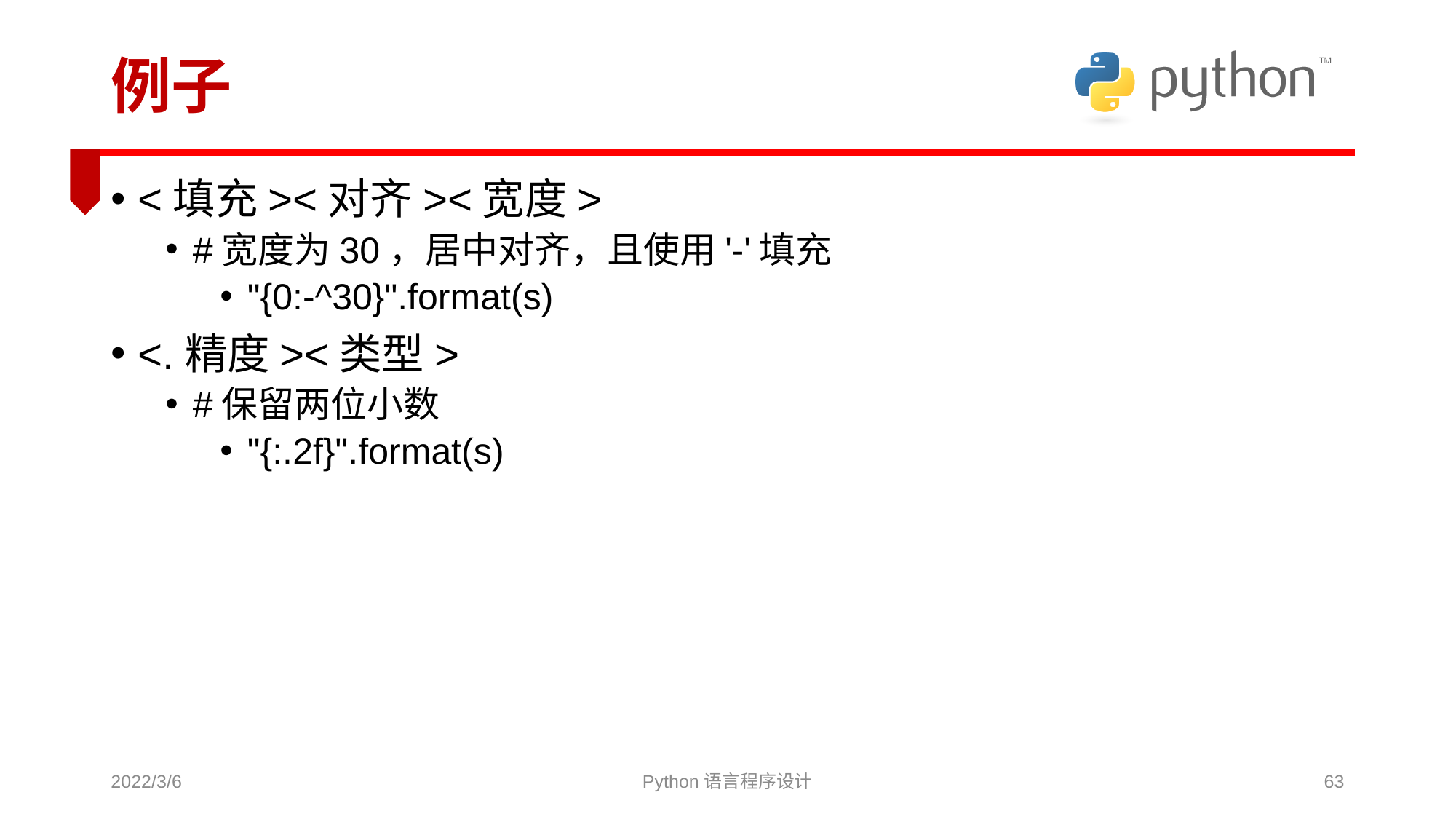

# 例子
<填充><对齐><宽度>
#宽度为30，居中对齐，且使用'-'填充
"{0:-^30}".format(s)
<.精度><类型>
#保留两位小数
"{:.2f}".format(s)

2022/3/6
Python语言程序设计
63